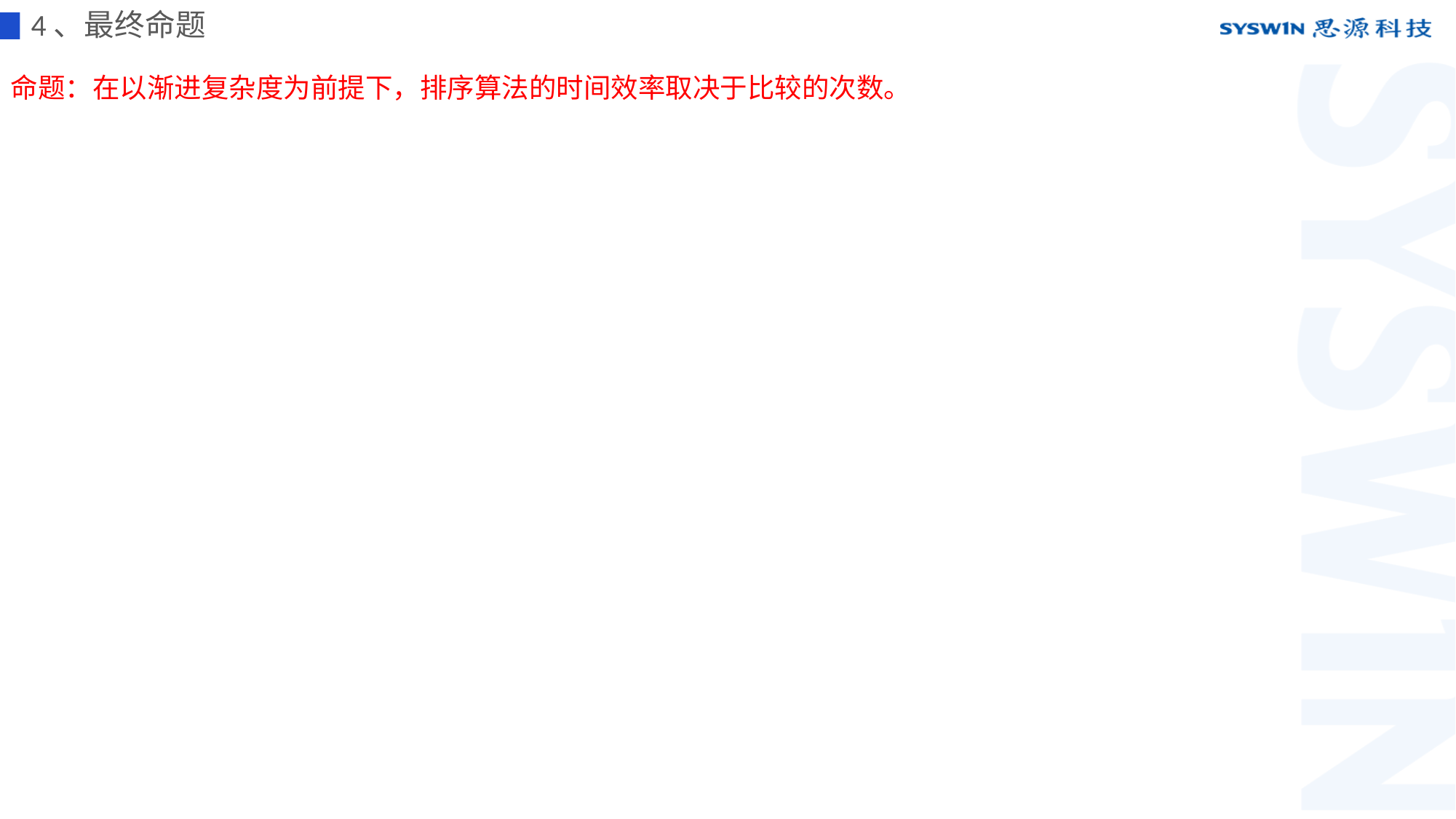

4、最终命题
命题：在以渐进复杂度为前提下，排序算法的时间效率取决于比较的次数。